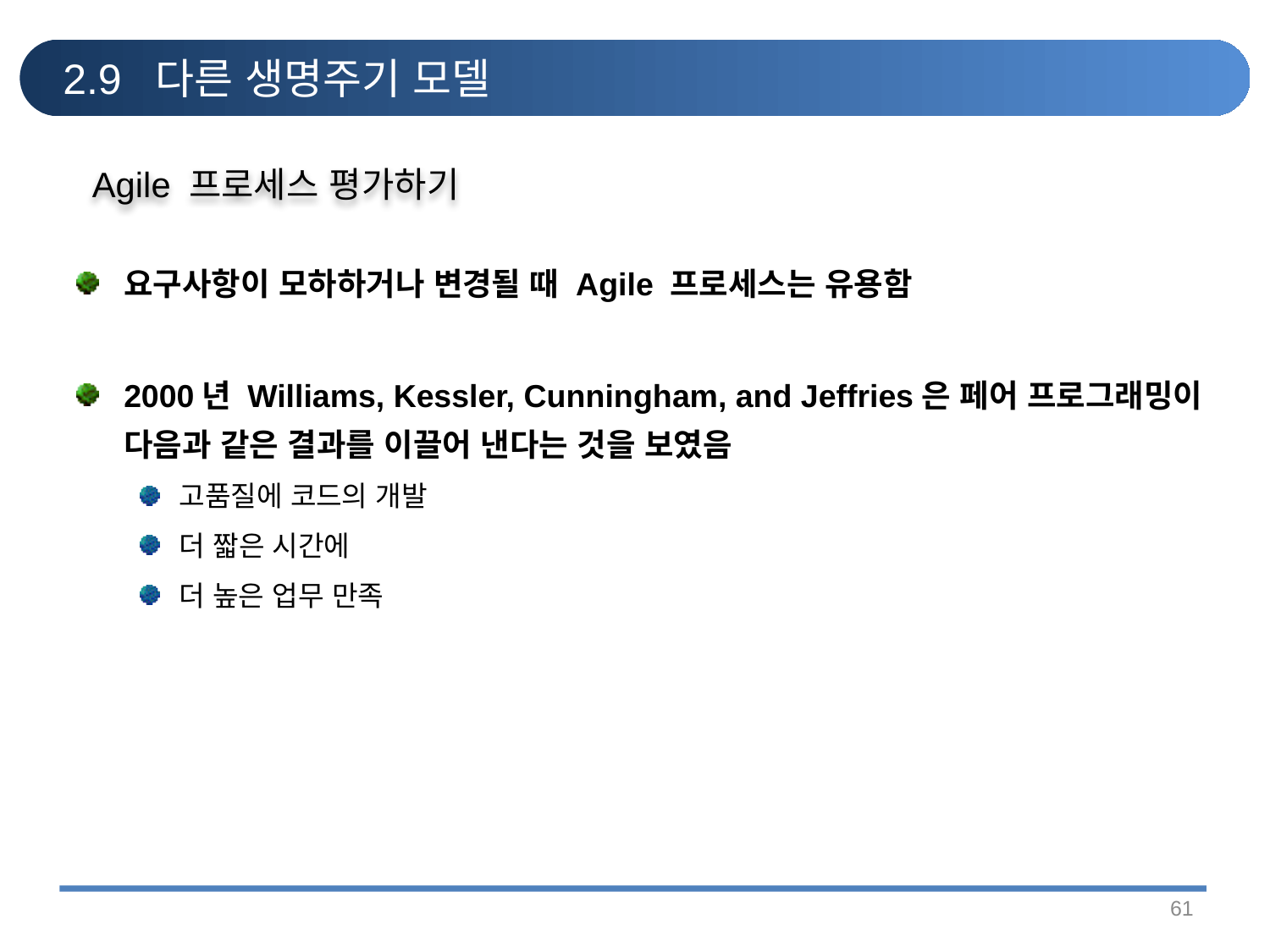

# 2.9  다른 생명주기 모델
Agile 프로세스 평가하기
요구사항이 모하하거나 변경될 때 Agile 프로세스는 유용함

2000년 Williams, Kessler, Cunningham, and Jeffries은 페어 프로그래밍이 다음과 같은 결과를 이끌어 낸다는 것을 보였음
고품질에 코드의 개발
더 짧은 시간에
더 높은 업무 만족
61